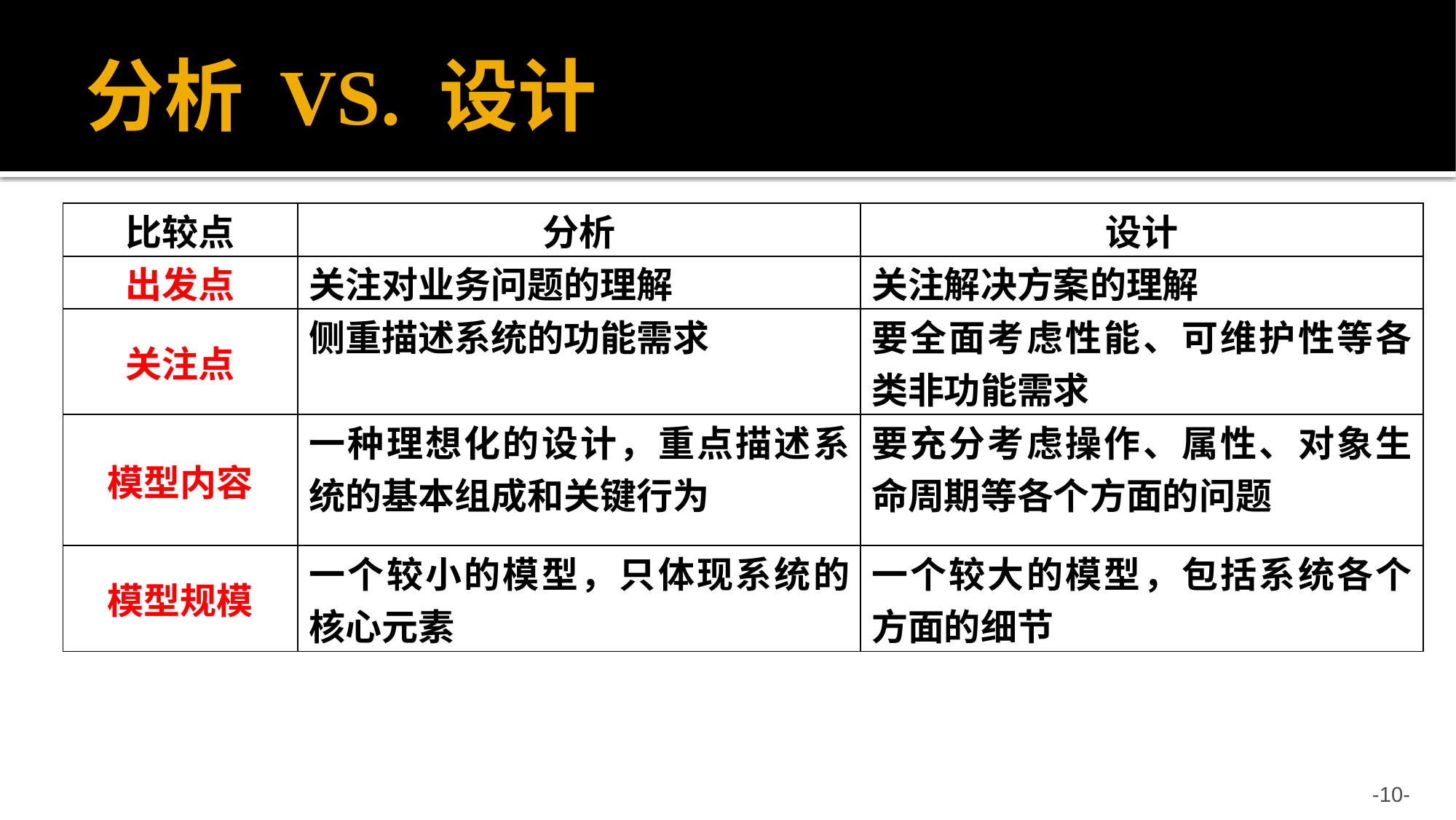

# 分析 VS. 设计
| 比较点 | 分析 | 设计 |
| --- | --- | --- |
| 出发点 | 关注对业务问题的理解 | 关注解决方案的理解 |
| 关注点 | 侧重描述系统的功能需求 | 要全面考虑性能、可维护性等各类非功能需求 |
| 模型内容 | 一种理想化的设计，重点描述系统的基本组成和关键行为 | 要充分考虑操作、属性、对象生命周期等各个方面的问题 |
| 模型规模 | 一个较小的模型，只体现系统的核心元素 | 一个较大的模型，包括系统各个方面的细节 |
-10-